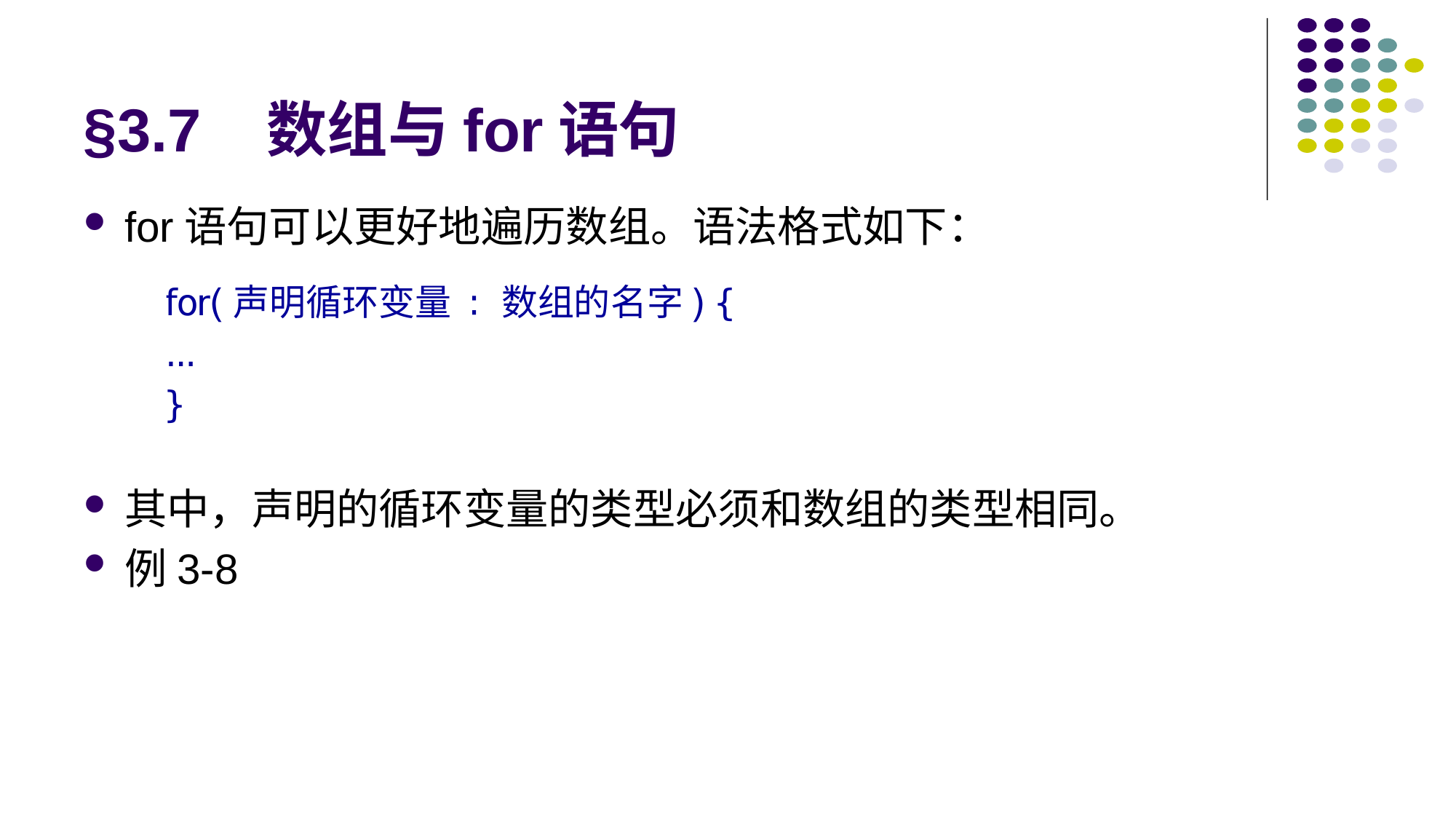

# §3.7   数组与for语句
for语句可以更好地遍历数组。语法格式如下：

for(声明循环变量 : 数组的名字) {
…
}

其中，声明的循环变量的类型必须和数组的类型相同。
例3-8
32